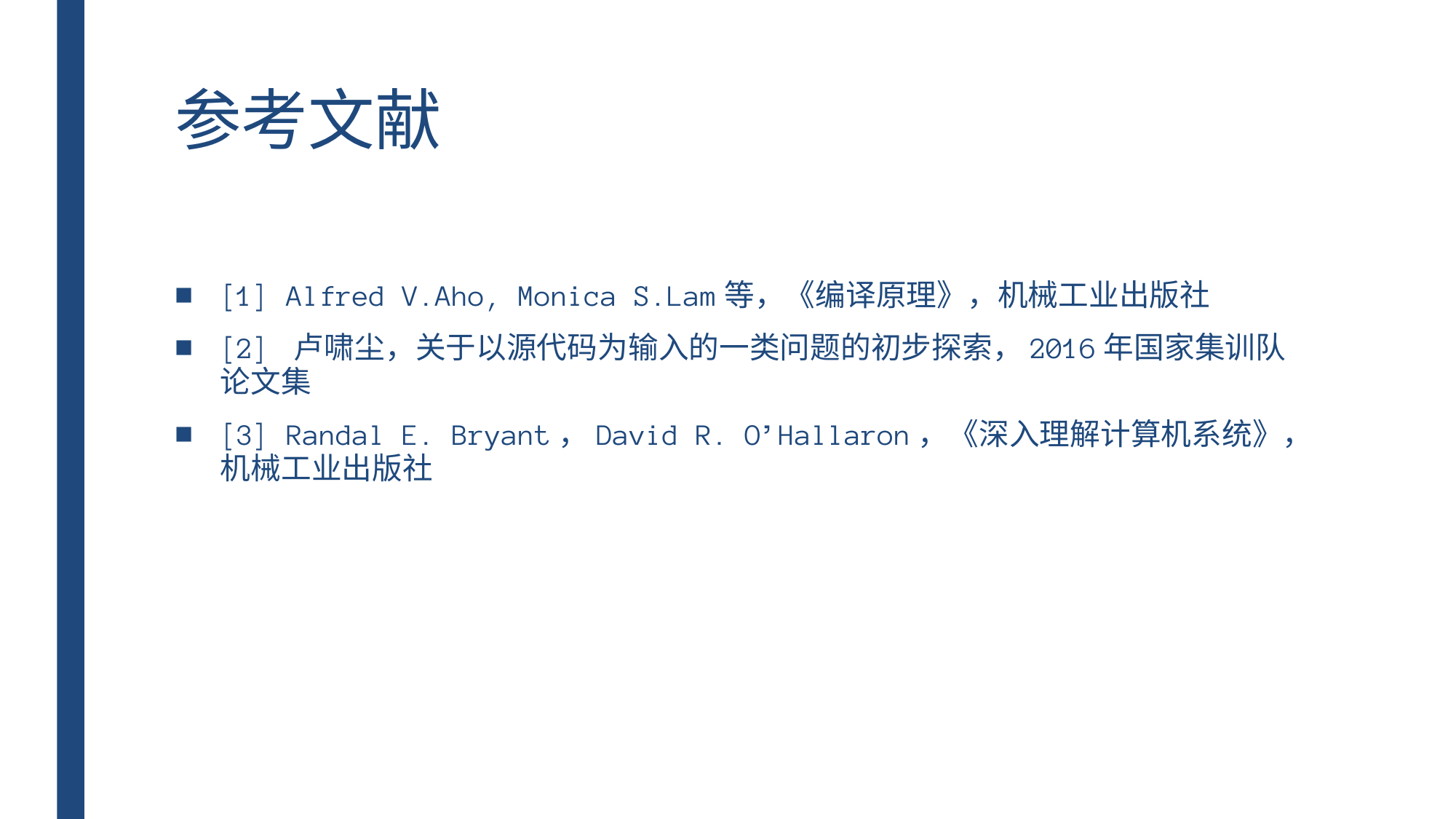

# 参考文献
[1] Alfred V.Aho, Monica S.Lam等，《编译原理》，机械工业出版社
[2] 卢啸尘，关于以源代码为输入的一类问题的初步探索，2016年国家集训队论文集
[3] Randal E. Bryant，David R. O’Hallaron，《深入理解计算机系统》，机械工业出版社